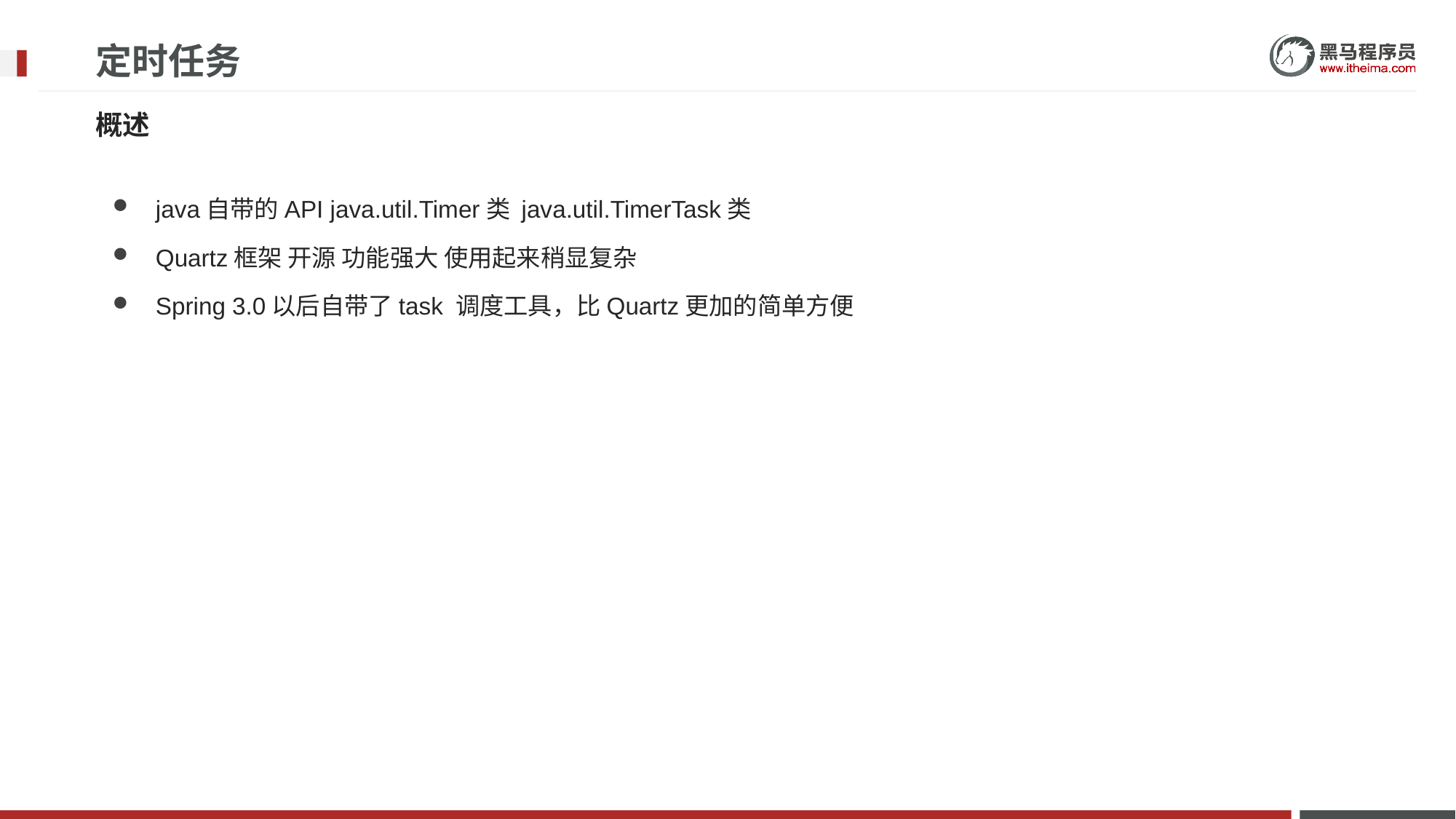

# 定时任务
概述

java自带的API java.util.Timer类 java.util.TimerTask类
Quartz框架 开源 功能强大 使用起来稍显复杂
Spring 3.0以后自带了task 调度工具，比Quartz更加的简单方便